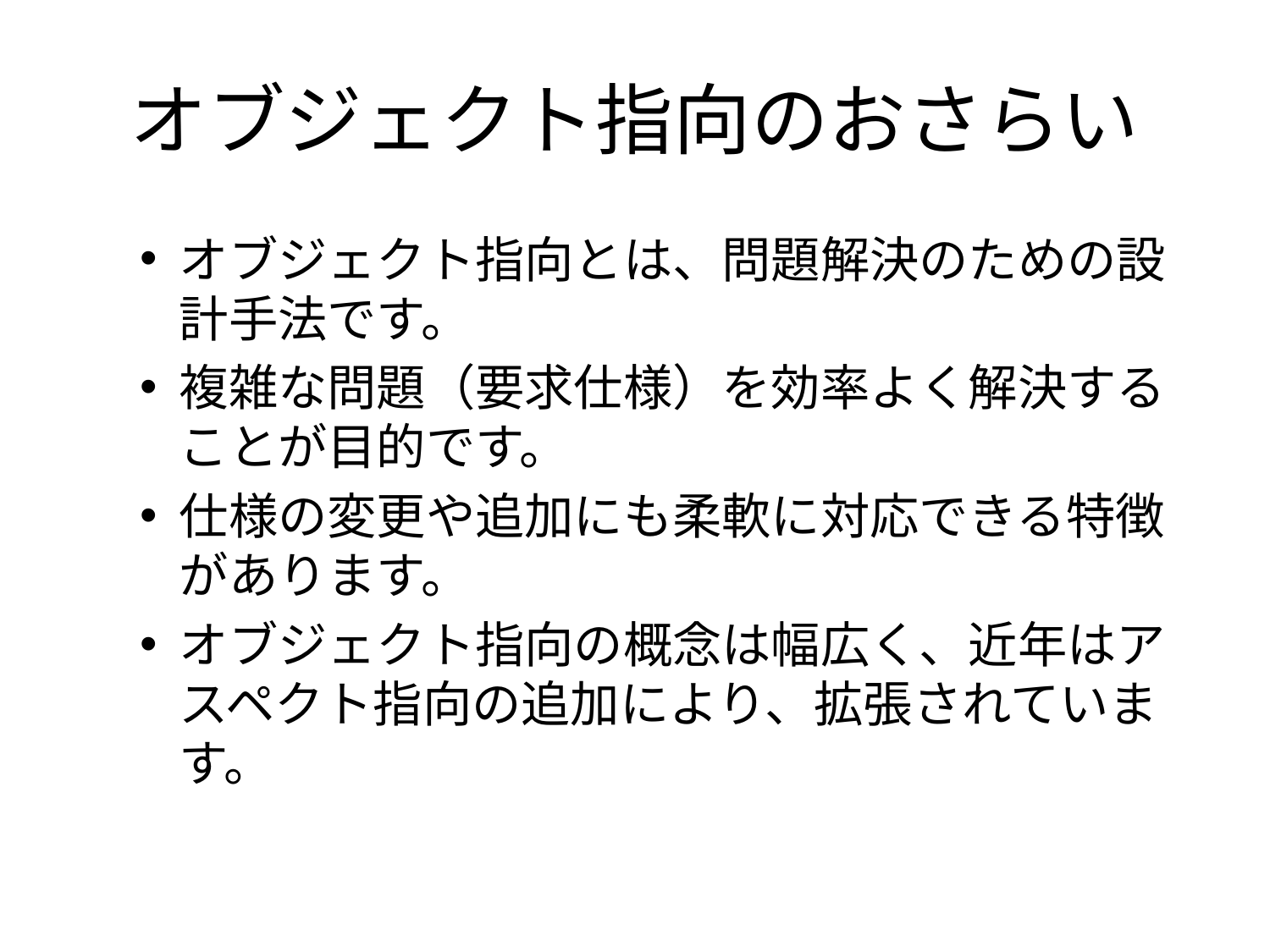

# オブジェクト指向のおさらい
オブジェクト指向とは、問題解決のための設計手法です。
複雑な問題（要求仕様）を効率よく解決することが目的です。
仕様の変更や追加にも柔軟に対応できる特徴があります。
オブジェクト指向の概念は幅広く、近年はアスペクト指向の追加により、拡張されています。